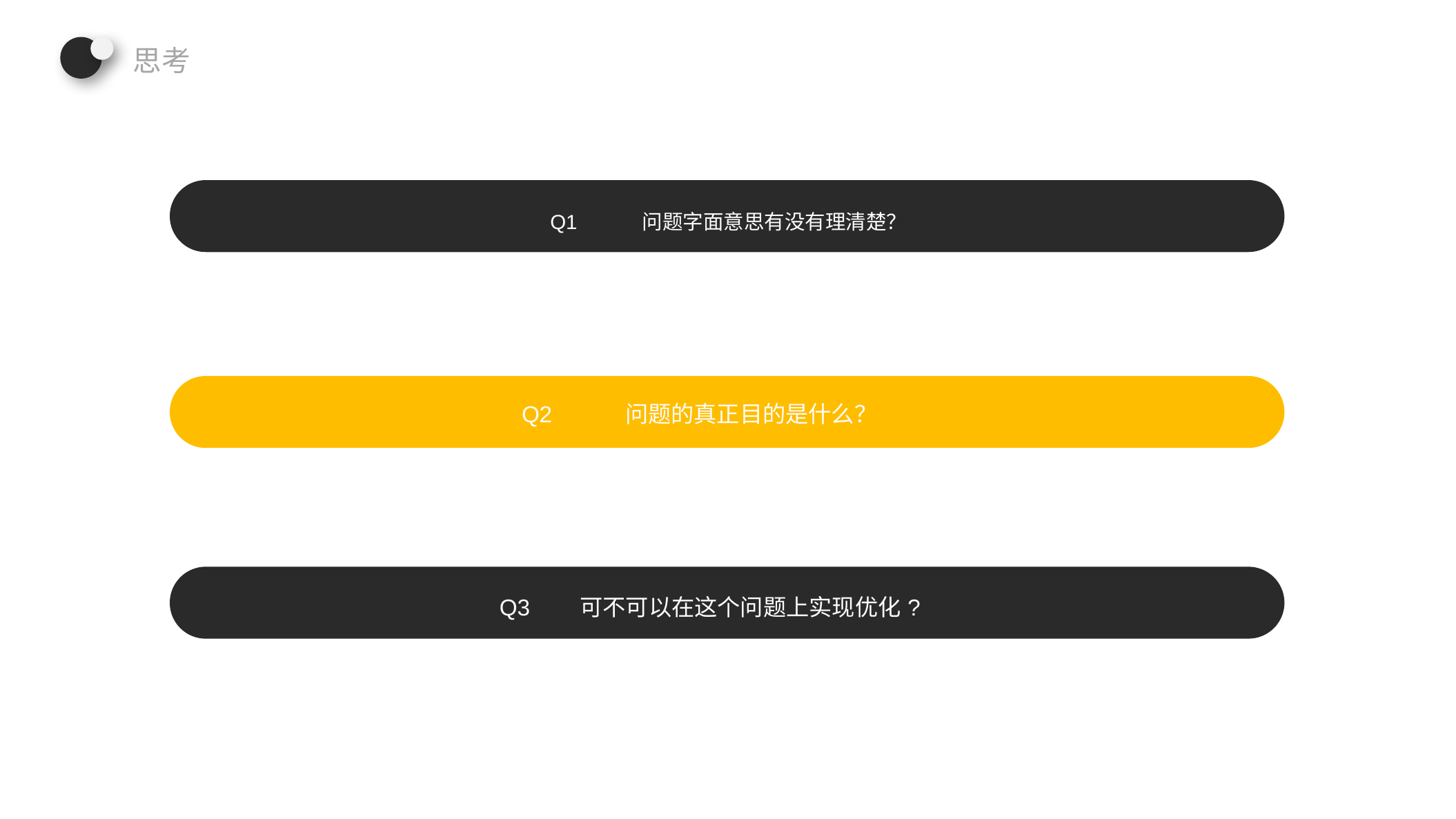

思考

Q1	问题字面意思有没有理清楚？

Q2	问题的真正目的是什么？

Q3       可不可以在这个问题上实现优化?